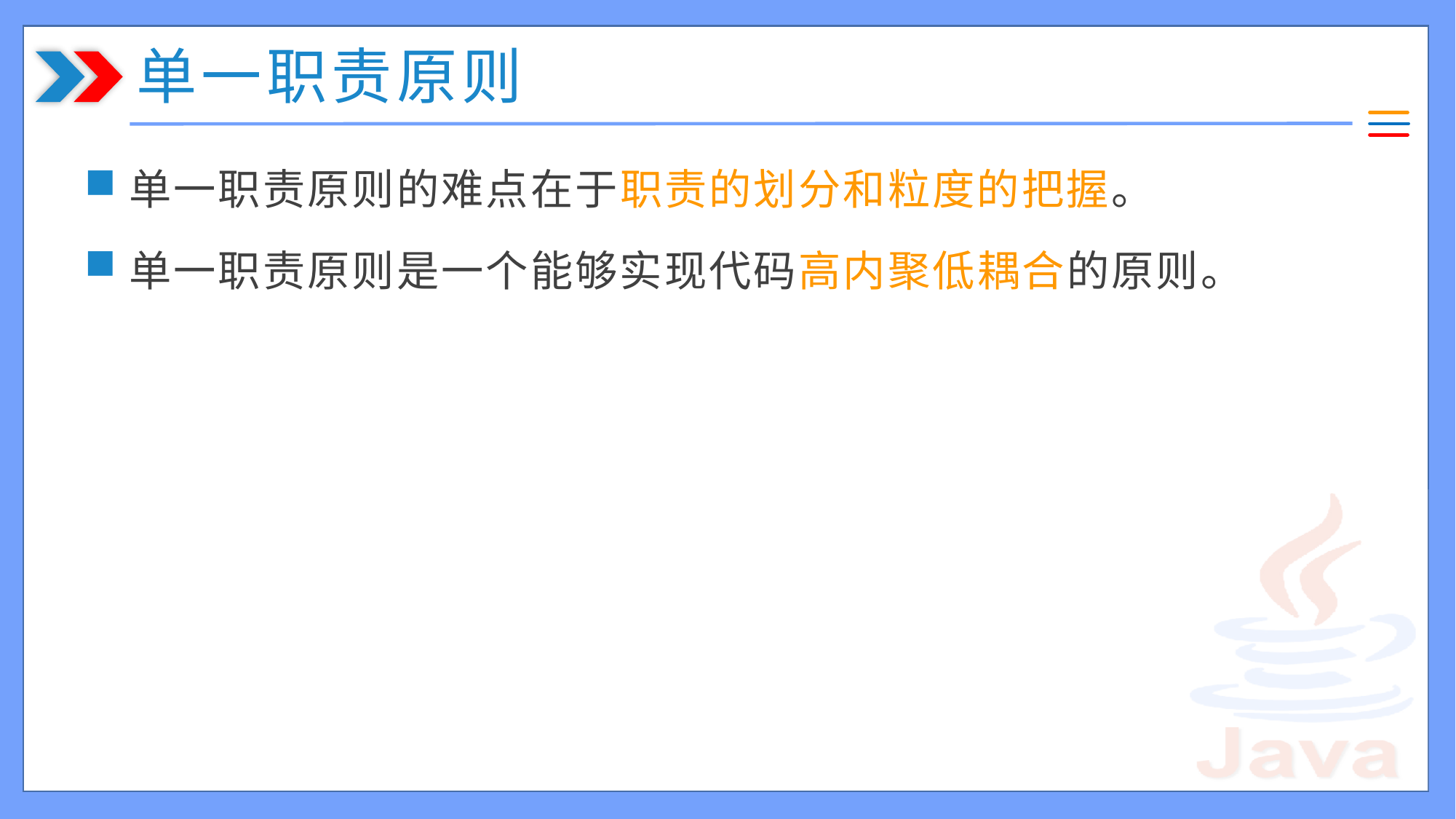

# 单一职责原则
单一职责原则的难点在于职责的划分和粒度的把握。
单一职责原则是一个能够实现代码高内聚低耦合的原则。